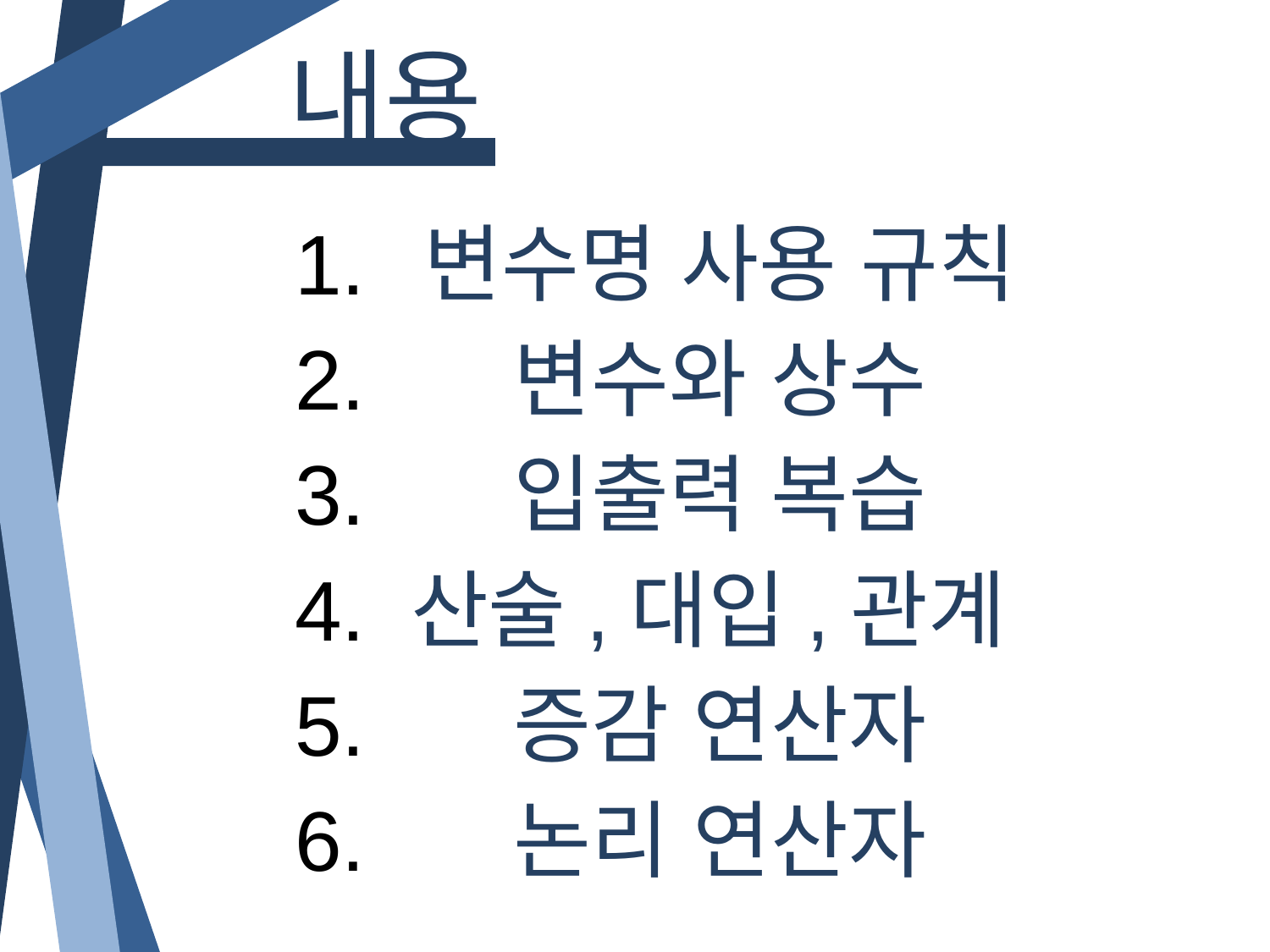

내용

1.
변수명 사용 규칙
2.
변수와 상수
3.
입출력 복습
4.
산술,대입,관계
5.
증감 연산자
6.
논리 연산자